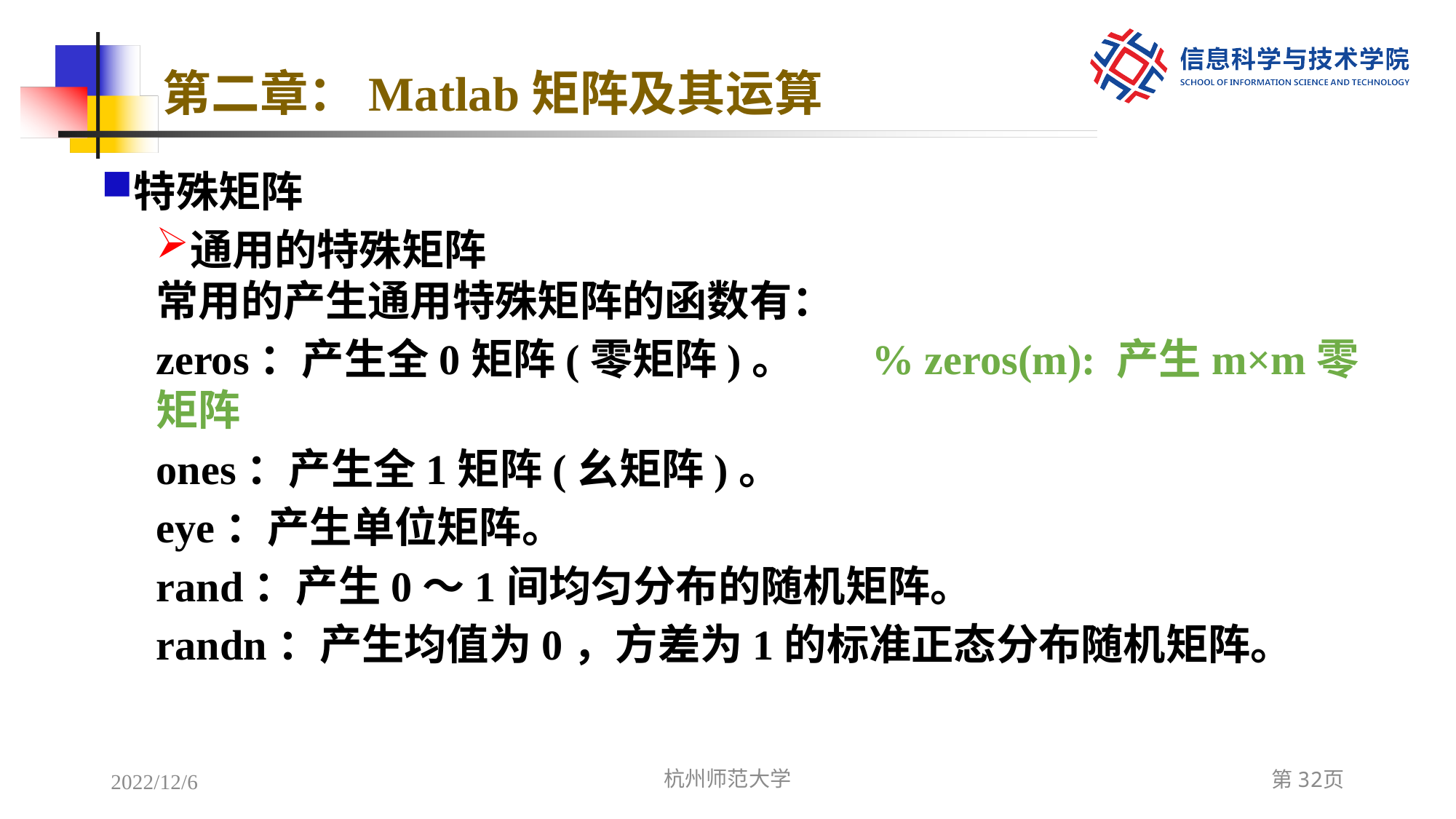

# 第二章：Matlab矩阵及其运算
特殊矩阵
通用的特殊矩阵
常用的产生通用特殊矩阵的函数有：
zeros：产生全0矩阵(零矩阵)。       % zeros(m): 产生m×m零矩阵
ones：产生全1矩阵(幺矩阵)。
eye：产生单位矩阵。
rand：产生0～1间均匀分布的随机矩阵。
randn：产生均值为0，方差为1的标准正态分布随机矩阵。
2022/12/6
杭州师范大学
第32页